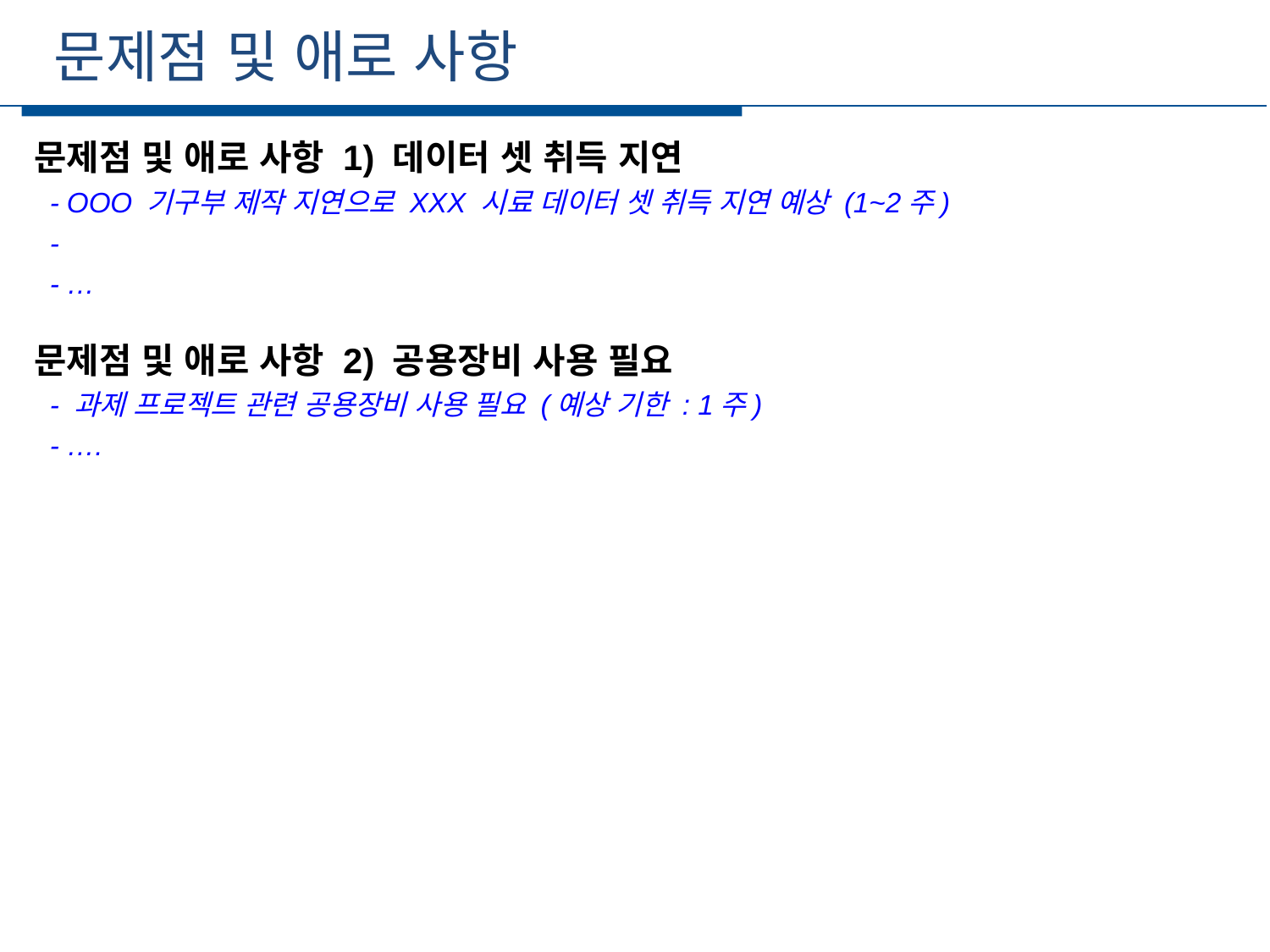

문제점 및 애로 사항
세부일정

문제점 및 애로 사항 1) 데이터 셋 취득 지연
  - OOO 기구부 제작 지연으로 XXX 시료 데이터 셋 취득 지연 예상 (1~2주)
  -
  - …

문제점 및 애로 사항 2) 공용장비 사용 필요
  - 과제 프로젝트 관련 공용장비 사용 필요 (예상 기한 : 1주)
  - ….